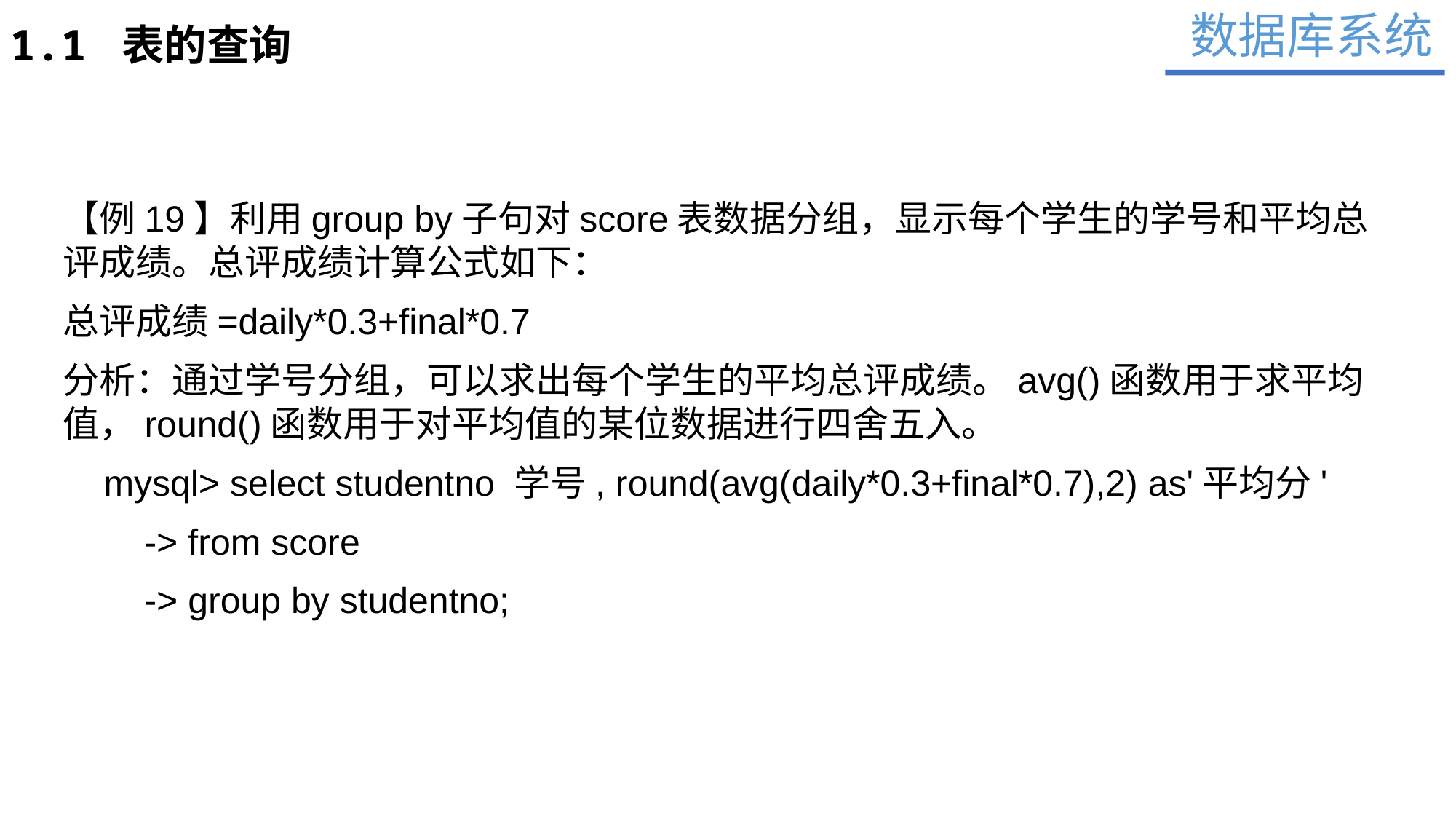

数据库系统
1.1 表的查询

【例19】利用group by子句对score表数据分组，显示每个学生的学号和平均总评成绩。总评成绩计算公式如下：
总评成绩=daily*0.3+final*0.7
分析：通过学号分组，可以求出每个学生的平均总评成绩。avg()函数用于求平均值，round()函数用于对平均值的某位数据进行四舍五入。
    mysql> select studentno 学号, round(avg(daily*0.3+final*0.7),2) as'平均分'
        -> from score
        -> group by studentno;